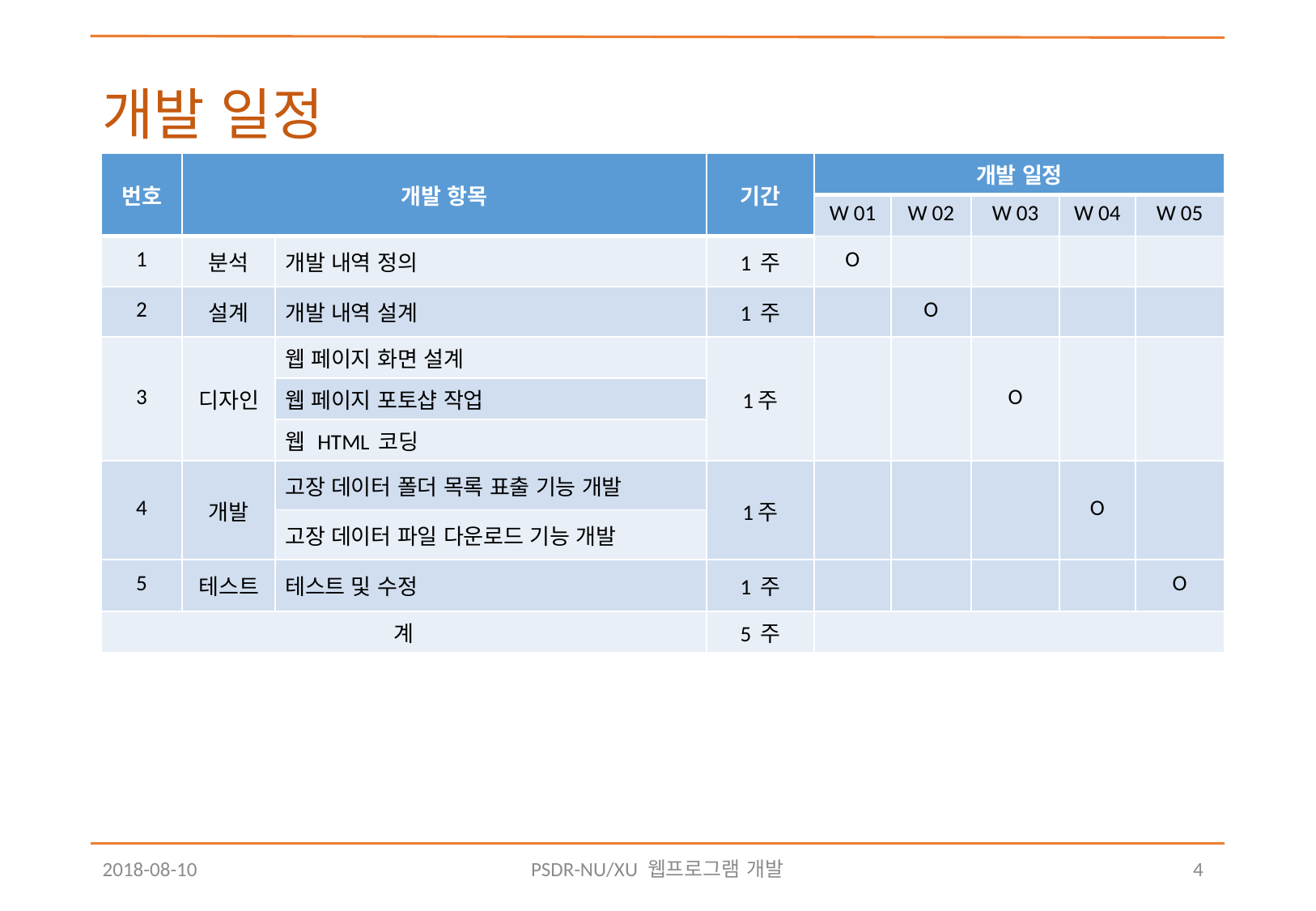

# 개발 일정
| 번호 | 개발 항목 |  | 기간 | 개발 일정 |  |  |  |  |
| --- | --- | --- | --- | --- | --- | --- | --- | --- |
|  |  |  |  | W 01 | W 02 | W 03 | W 04 | W 05 |
| 1 | 분석 | 개발 내역 정의 | 1 주 | O |  |  |  |  |
| 2 | 설계 | 개발 내역 설계 | 1 주 |  | O |  |  |  |
| 3 | 디자인 | 웹 페이지 화면 설계 | 1주 |  |  | O |  |  |
|  |  | 웹 페이지 포토샵 작업 |  |  |  |  |  |  |
|  |  | 웹 HTML 코딩 |  |  |  |  |  |  |
| 4 | 개발 | 고장 데이터 폴더 목록 표출 기능 개발 | 1주 |  |  |  | O |  |
|  |  | 고장 데이터 파일 다운로드 기능 개발 |  |  |  |  |  |  |
| 5 | 테스트 | 테스트 및 수정 | 1 주 |  |  |  |  | O |
| 계 |  |  | 5 주 |  |  |  |  |  |
2018-08-10
PSDR-NU/XU 웹프로그램 개발
4